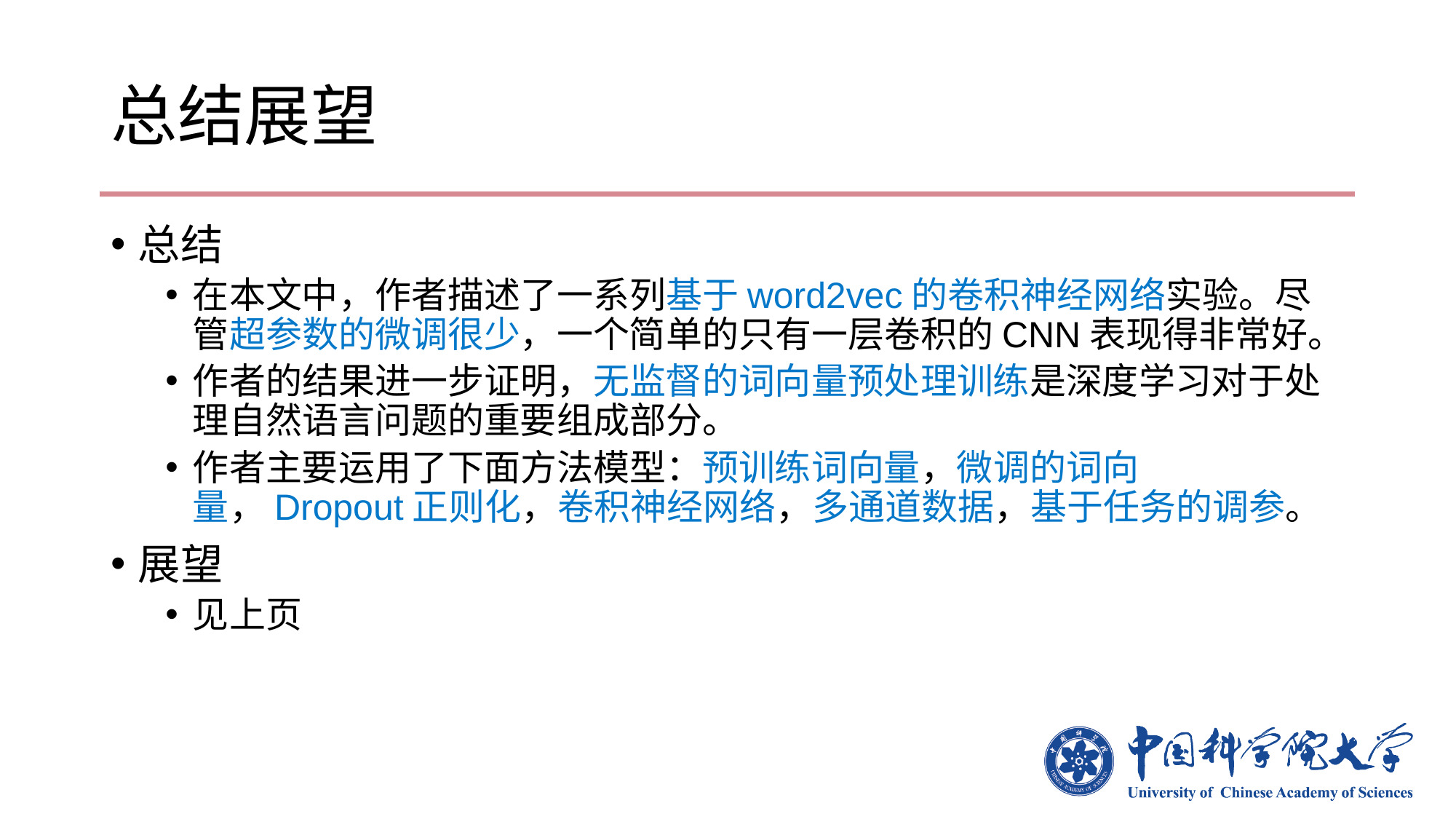

# 总结展望
总结
在本文中，作者描述了一系列基于word2vec的卷积神经网络实验。尽管超参数的微调很少，一个简单的只有一层卷积的CNN表现得非常好。
作者的结果进一步证明，无监督的词向量预处理训练是深度学习对于处理自然语言问题的重要组成部分。
作者主要运用了下面方法模型：预训练词向量，微调的词向量，Dropout正则化，卷积神经网络，多通道数据，基于任务的调参。
展望
见上页